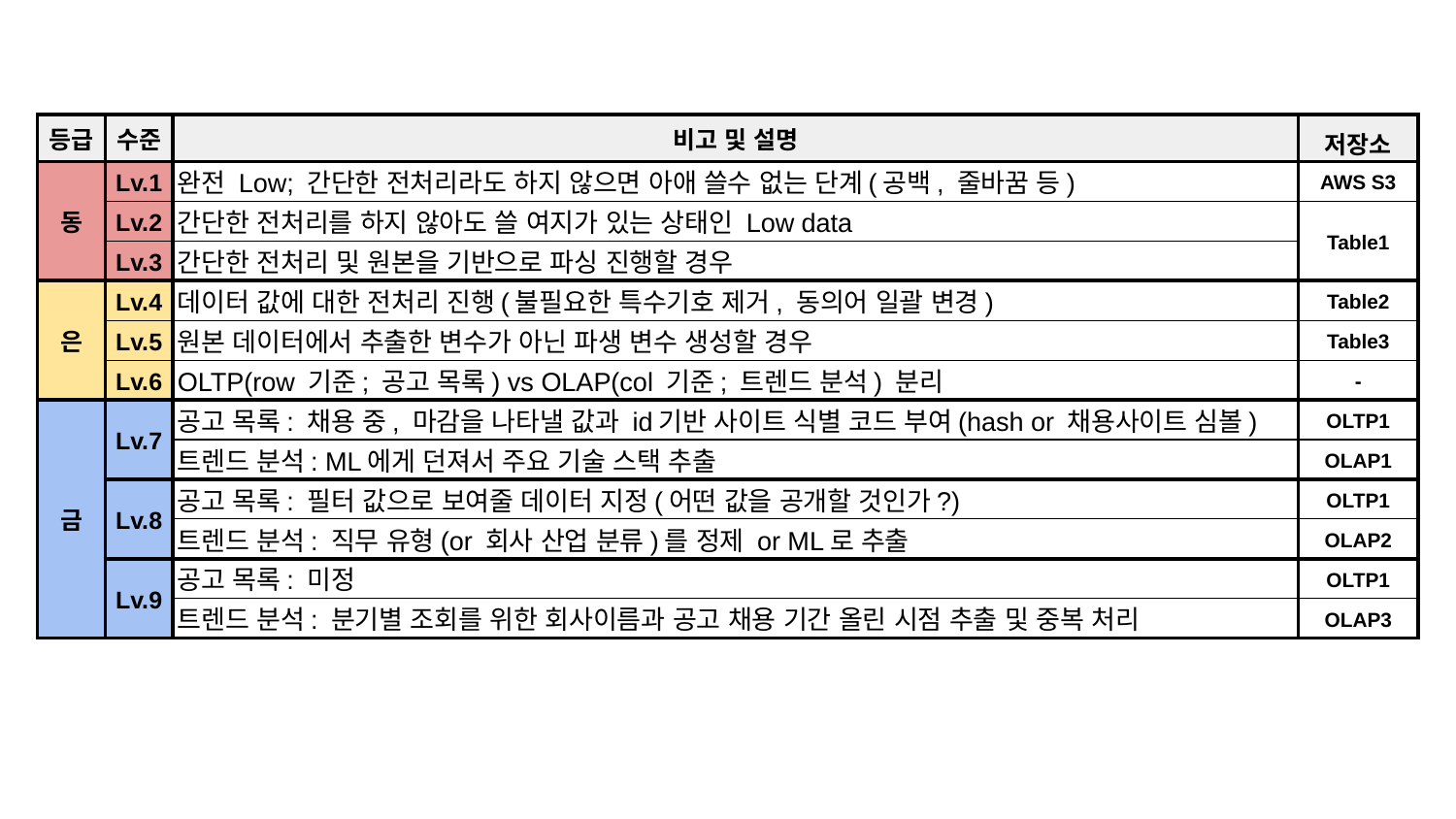

| 등급 | 수준 | 비고 및 설명 |  |  |  |  |  |  |  |  | 저장소 |
| --- | --- | --- | --- | --- | --- | --- | --- | --- | --- | --- | --- |
| 동 | Lv.1 | 완전 Low; 간단한 전처리라도 하지 않으면 아애 쓸수 없는 단계(공백, 줄바꿈 등) |  |  |  |  |  |  |  |  | AWS S3 |
|  | Lv.2 | 간단한 전처리를 하지 않아도 쓸 여지가 있는 상태인 Low data |  |  |  |  |  |  |  |  | Table1 |
|  | Lv.3 | 간단한 전처리 및 원본을 기반으로 파싱 진행할 경우 |  |  |  |  |  |  |  |  |  |
| 은 | Lv.4 | 데이터 값에 대한 전처리 진행(불필요한 특수기호 제거, 동의어 일괄 변경) |  |  |  |  |  |  |  |  | Table2 |
|  | Lv.5 | 원본 데이터에서 추출한 변수가 아닌 파생 변수 생성할 경우 |  |  |  |  |  |  |  |  | Table3 |
|  | Lv.6 | OLTP(row 기준; 공고 목록) vs OLAP(col 기준; 트렌드 분석) 분리 |  |  |  |  |  |  |  |  | - |
| 금 | Lv.7 | 공고 목록: 채용 중, 마감을 나타낼 값과 id기반 사이트 식별 코드 부여(hash or 채용사이트 심볼) |  |  |  |  |  |  |  |  | OLTP1 |
|  |  | 트렌드 분석: ML에게 던져서 주요 기술 스택 추출 |  |  |  |  |  |  |  |  | OLAP1 |
|  | Lv.8 | 공고 목록: 필터 값으로 보여줄 데이터 지정(어떤 값을 공개할 것인가?) |  |  |  |  |  |  |  |  | OLTP1 |
|  |  | 트렌드 분석: 직무 유형(or 회사 산업 분류)를 정제 or ML로 추출 |  |  |  |  |  |  |  |  | OLAP2 |
|  | Lv.9 | 공고 목록: 미정 |  |  |  |  |  |  |  |  | OLTP1 |
|  |  | 트렌드 분석: 분기별 조회를 위한 회사이름과 공고 채용 기간 올린 시점 추출 및 중복 처리 |  |  |  |  |  |  |  |  | OLAP3 |